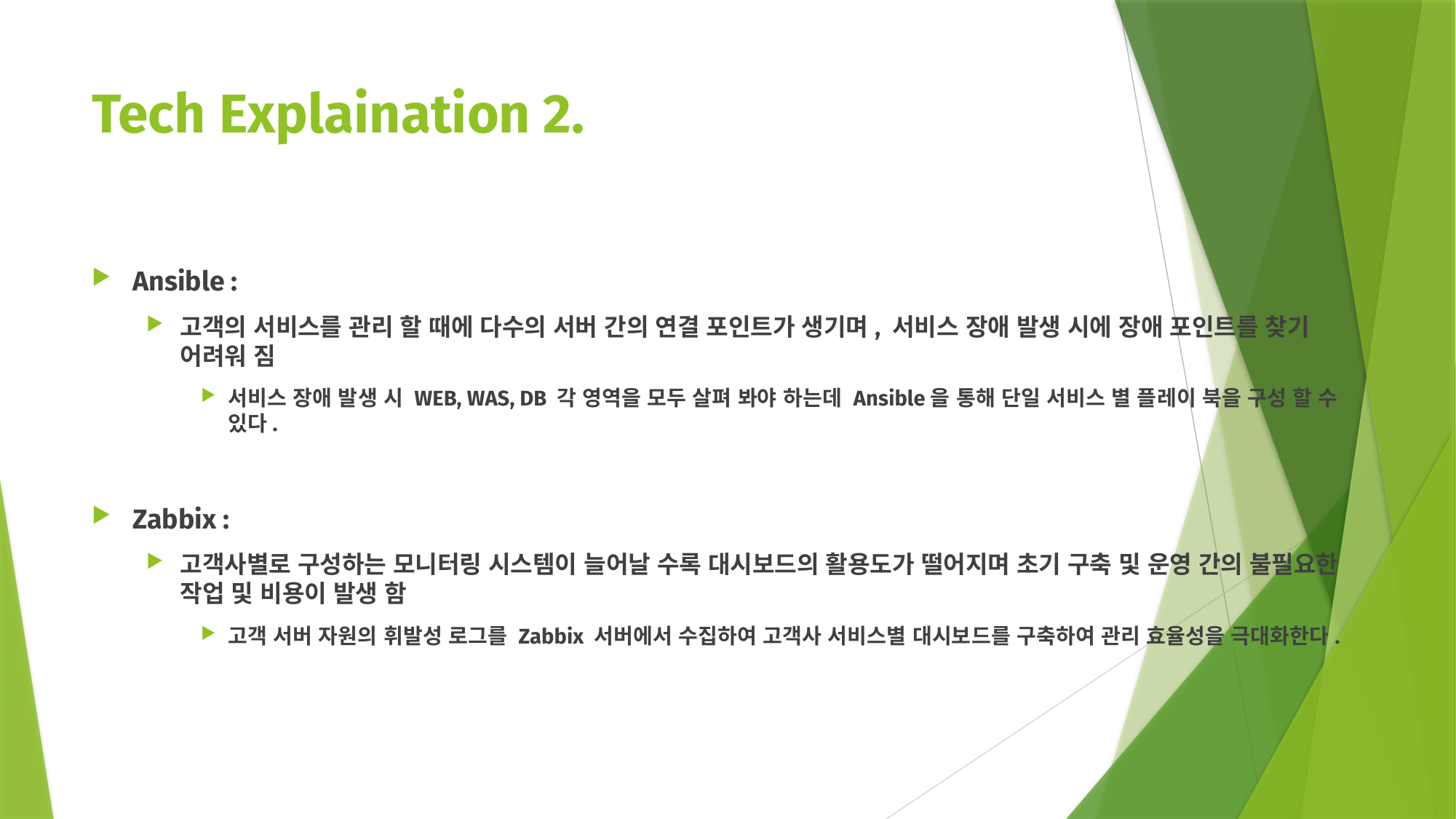

# Tech Explaination 2.
Ansible :
고객의 서비스를 관리 할 때에 다수의 서버 간의 연결 포인트가 생기며, 서비스 장애 발생 시에 장애 포인트를 찾기 어려워 짐
서비스 장애 발생 시 WEB, WAS, DB 각 영역을 모두 살펴 봐야 하는데 Ansible을 통해 단일 서비스 별 플레이 북을 구성 할 수 있다.

Zabbix :
고객사별로 구성하는 모니터링 시스템이 늘어날 수록 대시보드의 활용도가 떨어지며 초기 구축 및 운영 간의 불필요한 작업 및 비용이 발생 함
고객 서버 자원의 휘발성 로그를 Zabbix 서버에서 수집하여 고객사 서비스별 대시보드를 구축하여 관리 효율성을 극대화한다.